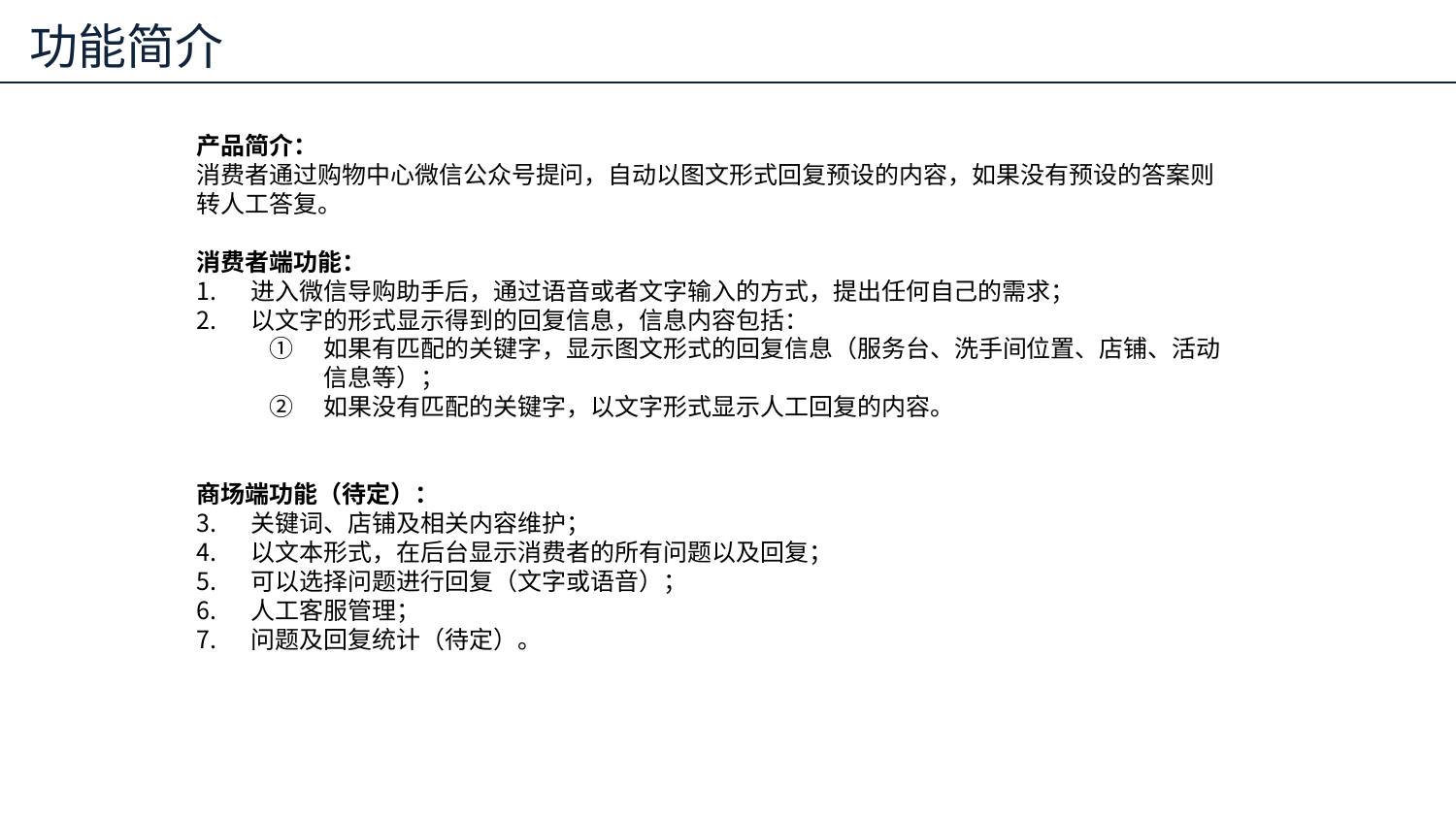

功能简介
产品简介：
消费者通过购物中心微信公众号提问，自动以图文形式回复预设的内容，如果没有预设的答案则转人工答复。

消费者端功能：
进入微信导购助手后，通过语音或者文字输入的方式，提出任何自己的需求；
以文字的形式显示得到的回复信息，信息内容包括：
如果有匹配的关键字，显示图文形式的回复信息（服务台、洗手间位置、店铺、活动信息等）；
如果没有匹配的关键字，以文字形式显示人工回复的内容。

商场端功能（待定）：
关键词、店铺及相关内容维护；
以文本形式，在后台显示消费者的所有问题以及回复；
可以选择问题进行回复（文字或语音）；
人工客服管理；
问题及回复统计（待定）。